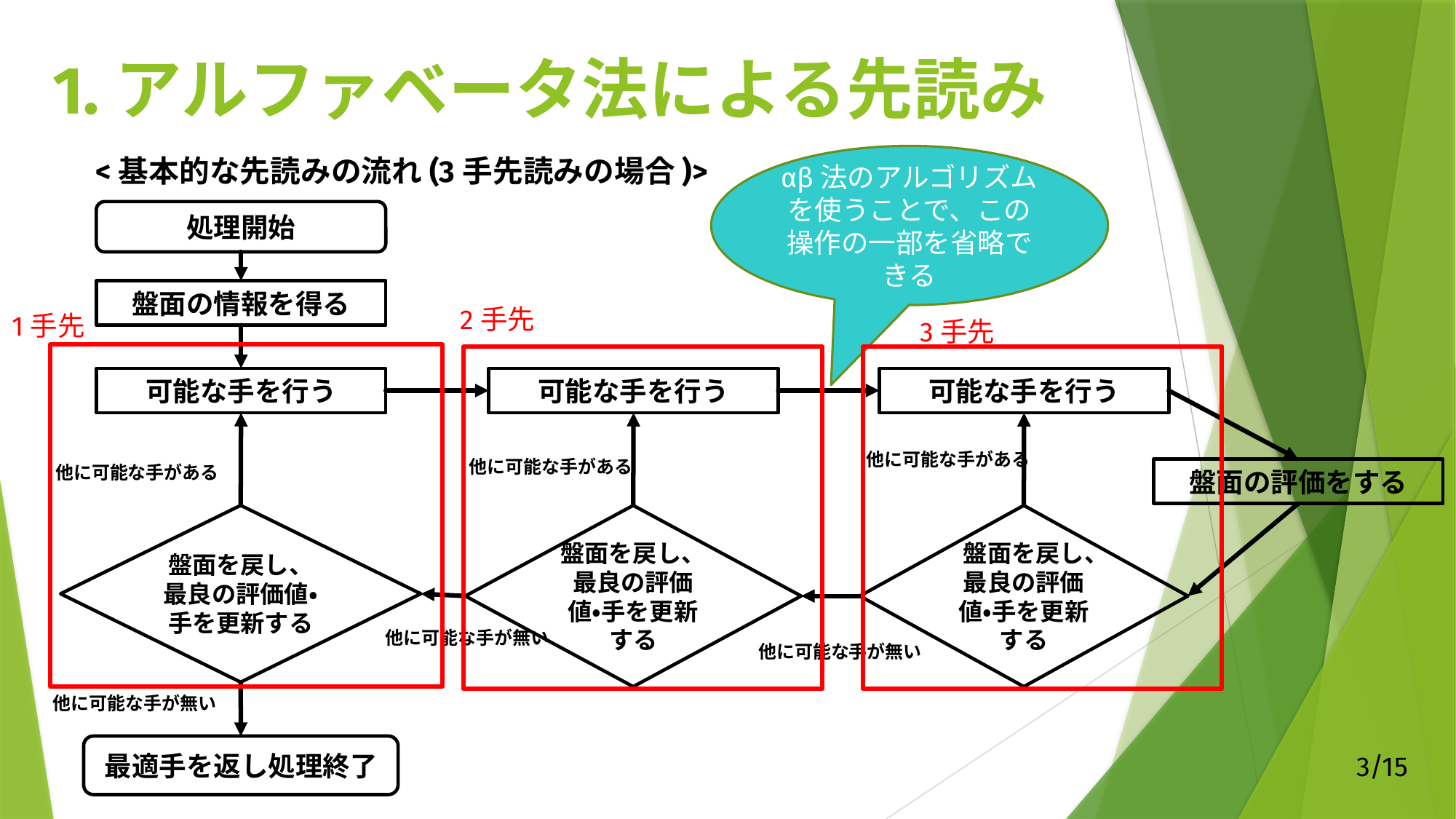

1.アルファベータ法による先読み
αβ法のアルゴリズムを使うことで、この操作の一部を省略できる
<基本的な先読みの流れ(3手先読みの場合)>
処理開始
盤面の情報を得る
2手先
1手先
3手先

可能な手を行う
可能な手を行う
可能な手を行う
他に可能な手がある
他に可能な手がある
他に可能な手がある
盤面の評価をする
盤面を戻し、最良の評価値・手を更新する
盤面を戻し、最良の評価値・手を更新する
盤面を戻し、最良の評価値・手を更新する
他に可能な手が無い
他に可能な手が無い
他に可能な手が無い
最適手を返し処理終了
3/15